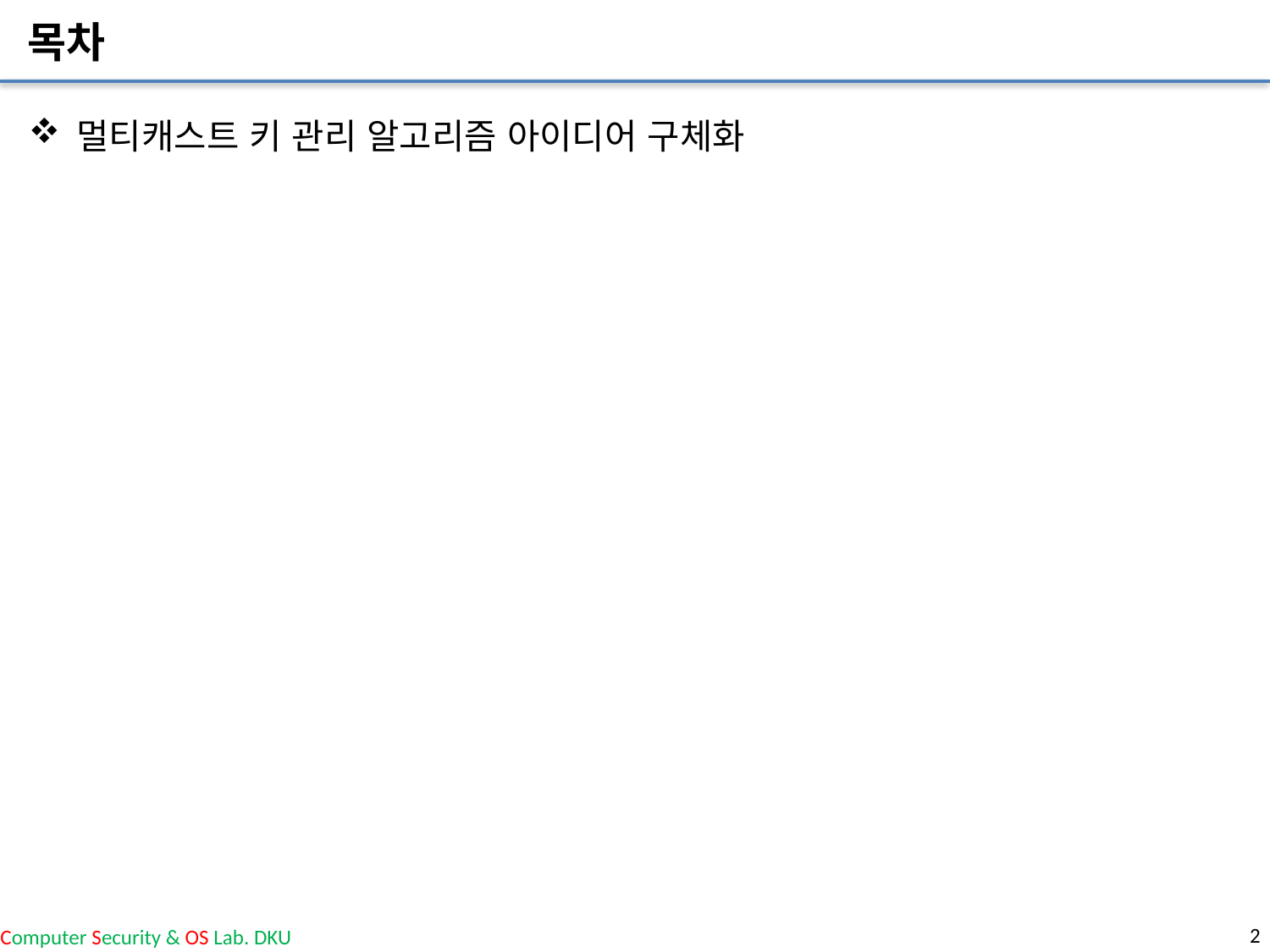

# 목차
멀티캐스트 키 관리 알고리즘 아이디어 구체화

2